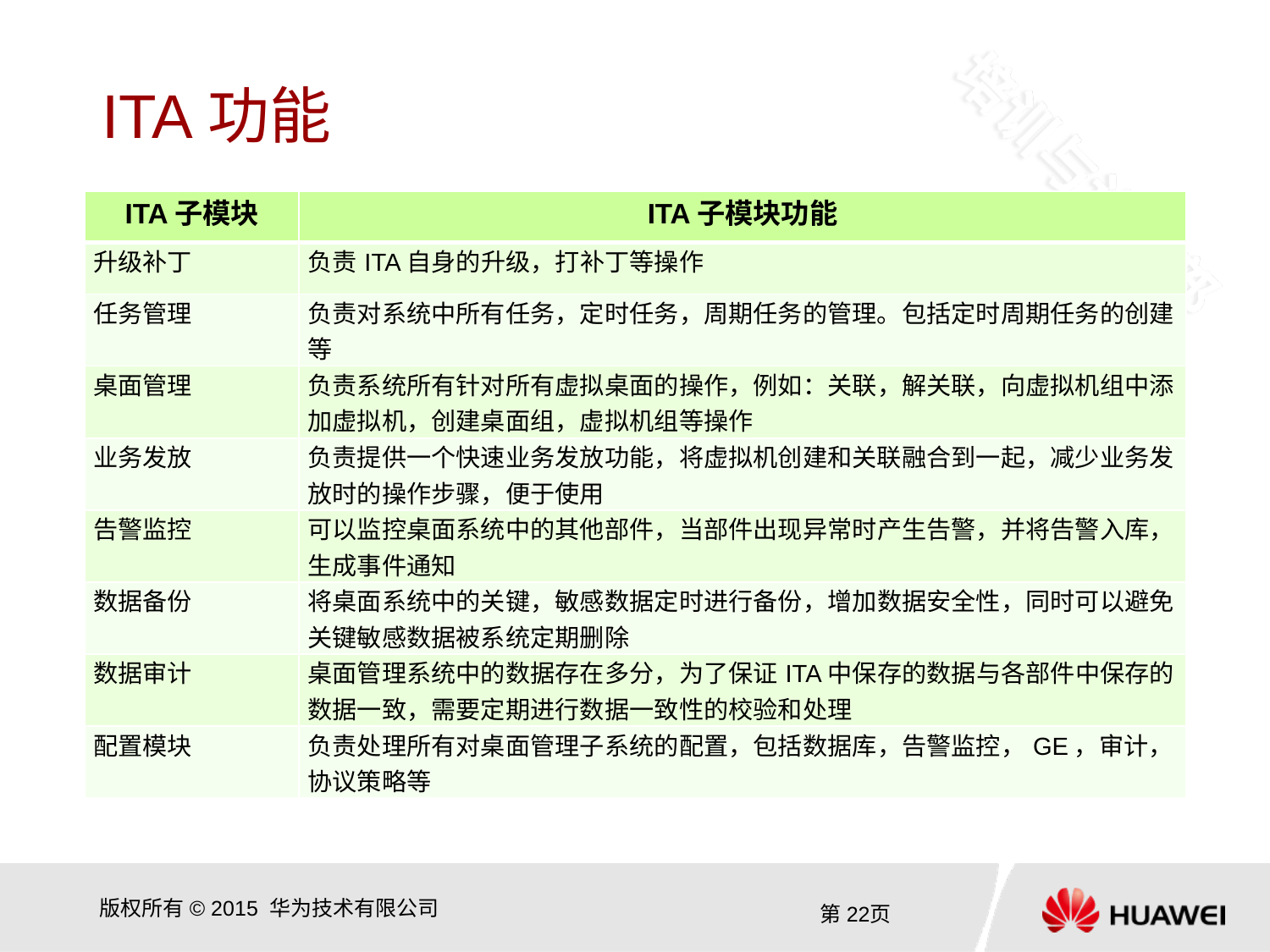

# ITA功能
| ITA子模块 | ITA子模块功能 |
| --- | --- |
| 升级补丁 | 负责ITA自身的升级，打补丁等操作 |
| 任务管理 | 负责对系统中所有任务，定时任务，周期任务的管理。包括定时周期任务的创建等 |
| 桌面管理 | 负责系统所有针对所有虚拟桌面的操作，例如：关联，解关联，向虚拟机组中添加虚拟机，创建桌面组，虚拟机组等操作 |
| 业务发放 | 负责提供一个快速业务发放功能，将虚拟机创建和关联融合到一起，减少业务发放时的操作步骤，便于使用 |
| 告警监控 | 可以监控桌面系统中的其他部件，当部件出现异常时产生告警，并将告警入库，生成事件通知 |
| 数据备份 | 将桌面系统中的关键，敏感数据定时进行备份，增加数据安全性，同时可以避免关键敏感数据被系统定期删除 |
| 数据审计 | 桌面管理系统中的数据存在多分，为了保证ITA中保存的数据与各部件中保存的数据一致，需要定期进行数据一致性的校验和处理 |
| 配置模块 | 负责处理所有对桌面管理子系统的配置，包括数据库，告警监控，GE，审计，协议策略等 |